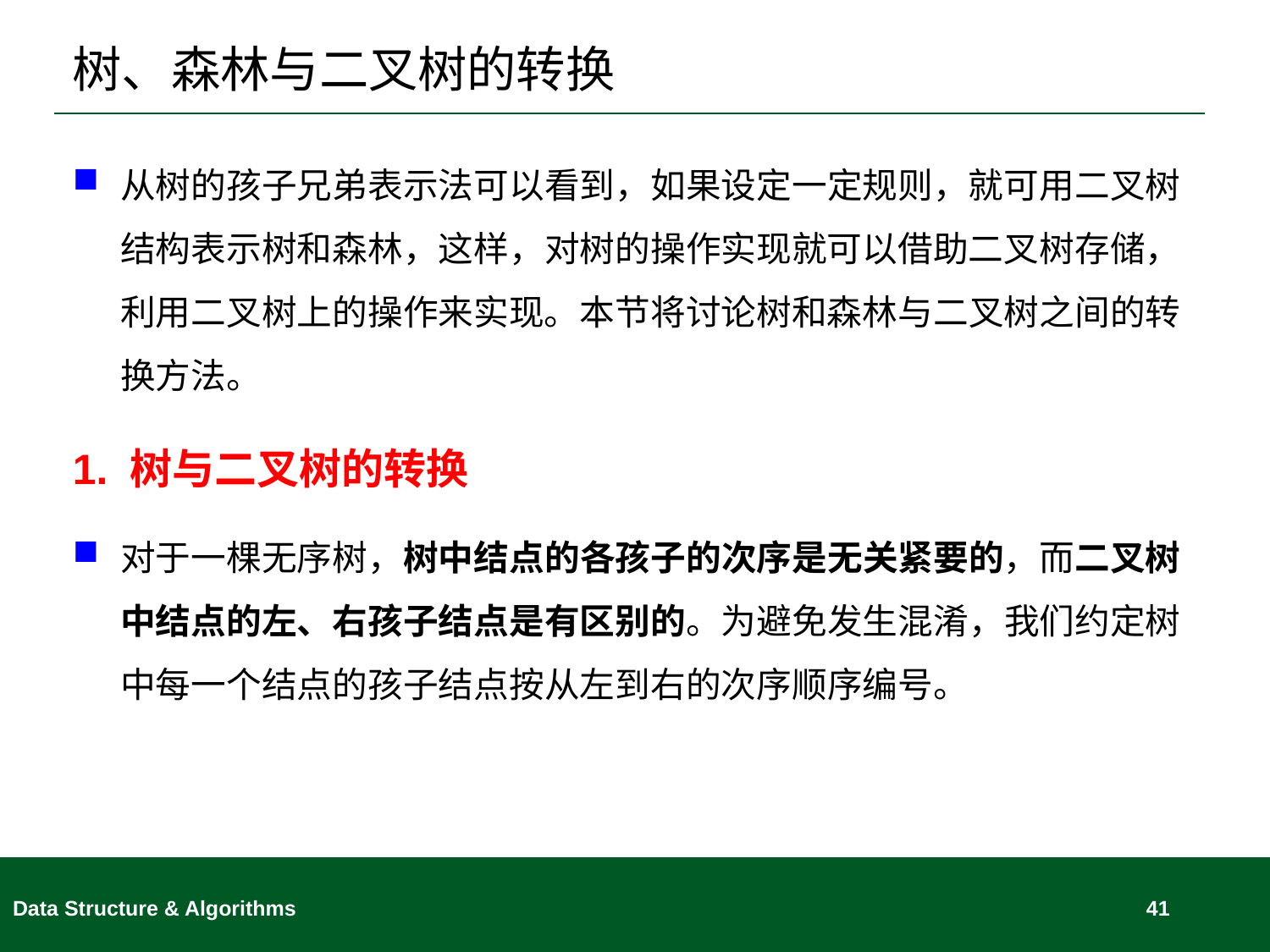

# 树、森林与二叉树的转换
从树的孩子兄弟表示法可以看到，如果设定一定规则，就可用二叉树结构表示树和森林，这样，对树的操作实现就可以借助二叉树存储，利用二叉树上的操作来实现。本节将讨论树和森林与二叉树之间的转换方法。
1. 树与二叉树的转换
对于一棵无序树，树中结点的各孩子的次序是无关紧要的，而二叉树中结点的左、右孩子结点是有区别的。为避免发生混淆，我们约定树中每一个结点的孩子结点按从左到右的次序顺序编号。

Data Structure & Algorithms
41